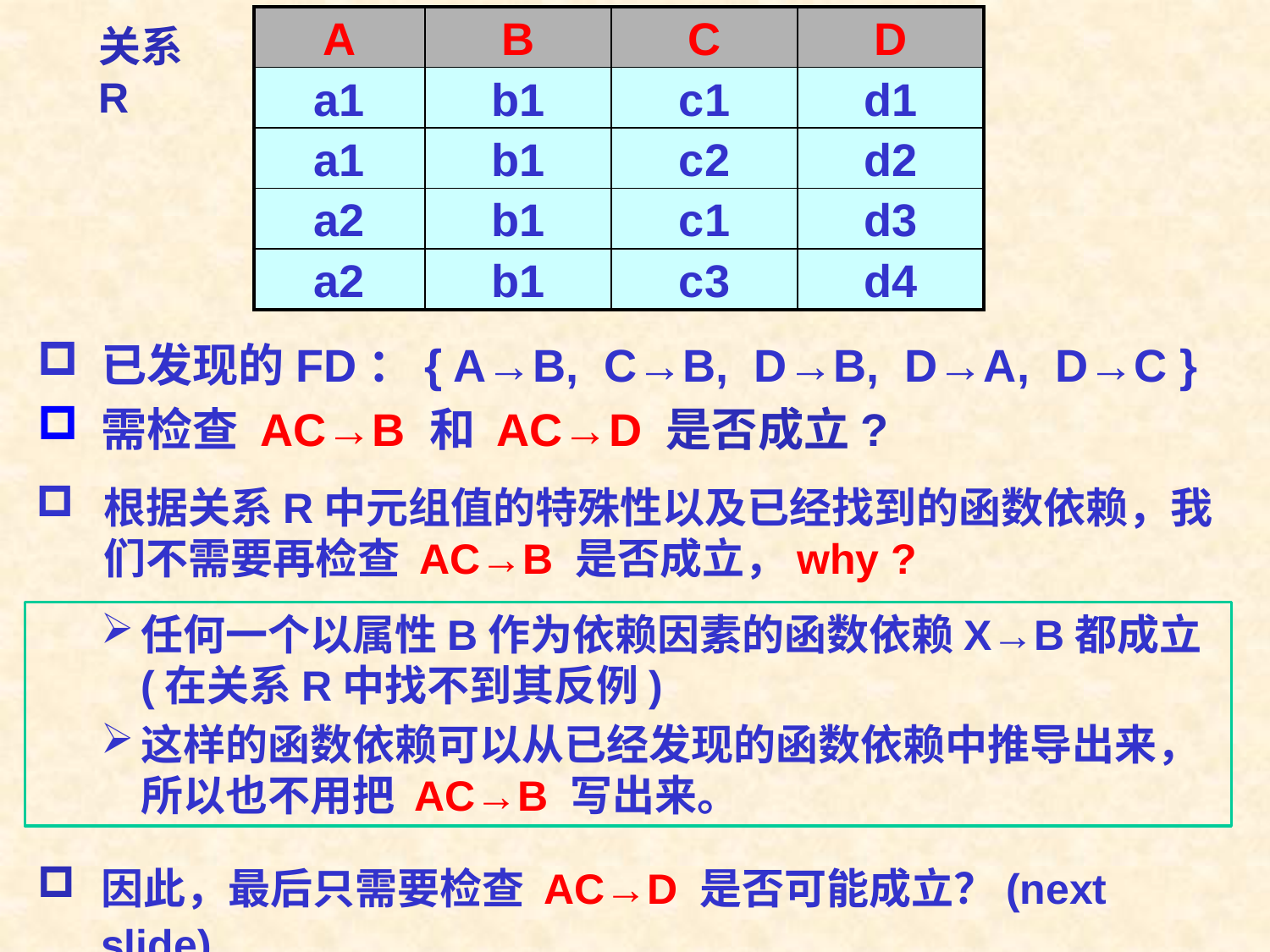

| A | B | C | D |
| --- | --- | --- | --- |
| a1 | b1 | c1 | d1 |
| a1 | b1 | c2 | d2 |
| a2 | b1 | c1 | d3 |
| a2 | b1 | c3 | d4 |
关系 R
已发现的FD：{ A→B,  C→B,  D→B,  D→A,  D→C }
需检查 AC→B 和 AC→D 是否成立?
# 根据关系R中元组值的特殊性以及已经找到的函数依赖，我们不需要再检查 AC→B 是否成立，why ?
任何一个以属性B作为依赖因素的函数依赖X→B都成立(在关系R中找不到其反例)
这样的函数依赖可以从已经发现的函数依赖中推导出来，所以也不用把 AC→B 写出来。
因此，最后只需要检查 AC→D 是否可能成立？(next slide)